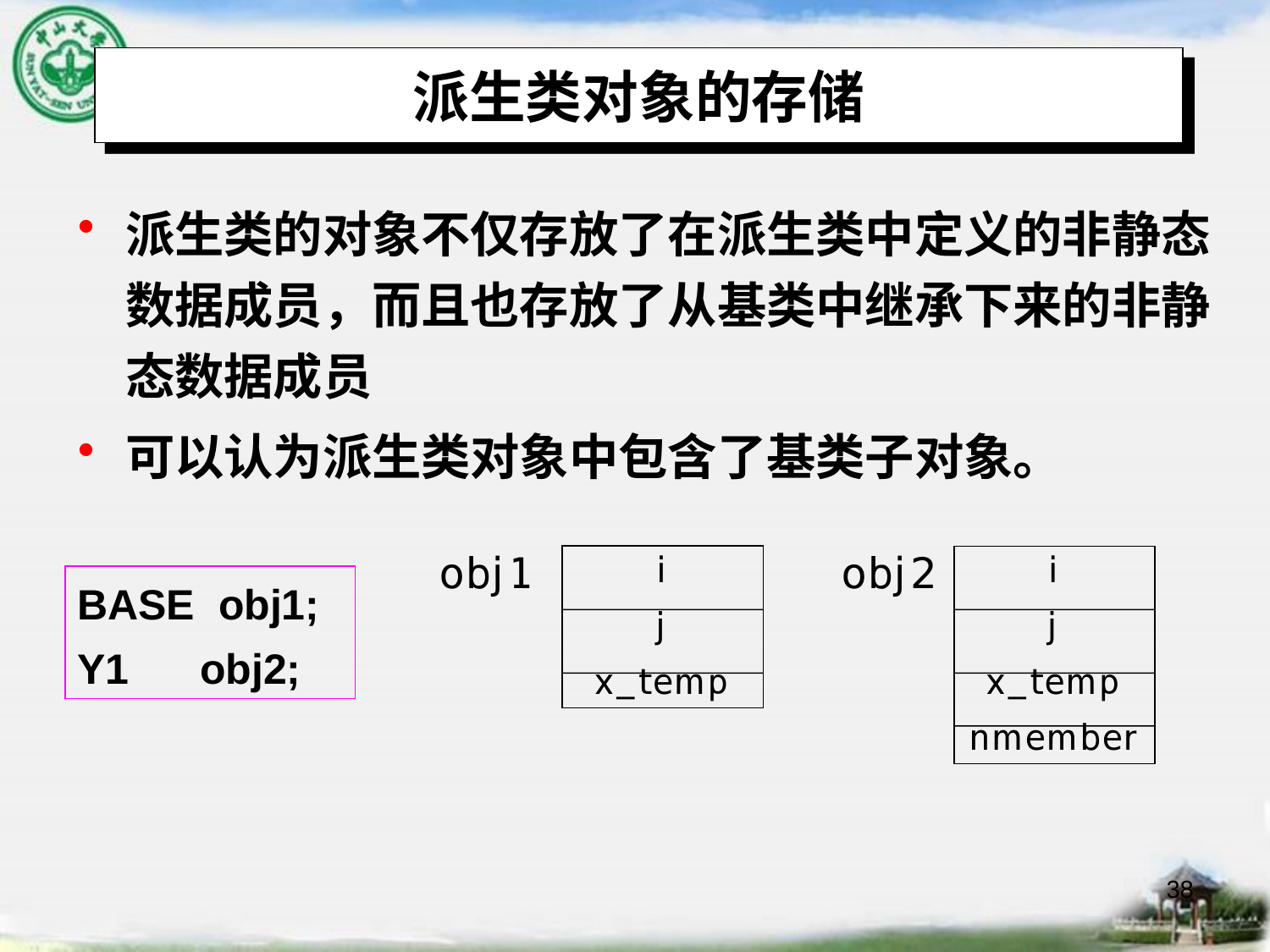

# 派生类对象的存储
派生类的对象不仅存放了在派生类中定义的非静态数据成员，而且也存放了从基类中继承下来的非静态数据成员
可以认为派生类对象中包含了基类子对象。
obj1
i
j
x_temp
obj2
i
j
x_temp
nmember
BASE  obj1;
Y1      obj2;

38